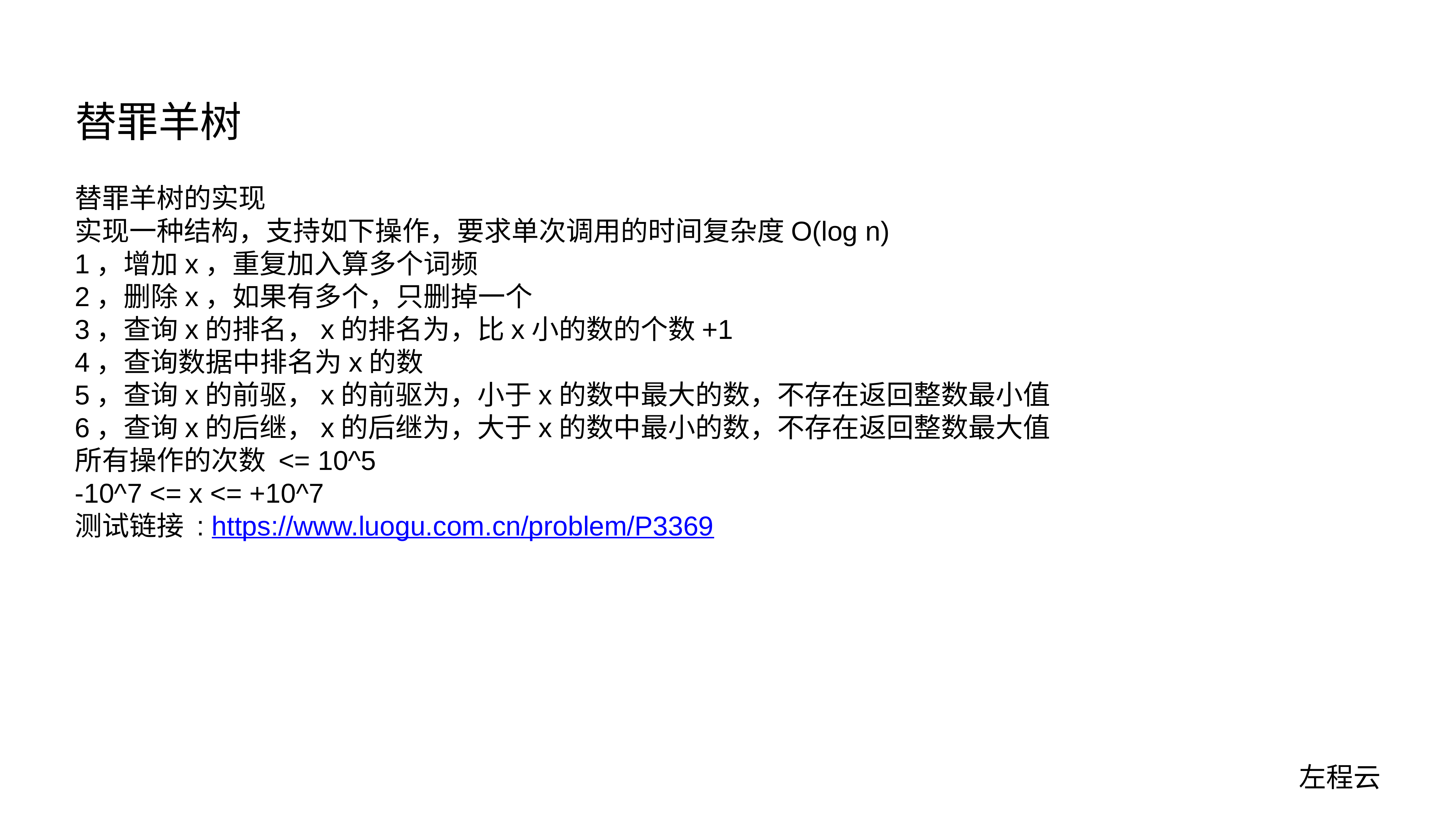

# 替罪羊树
替罪羊树的实现
实现一种结构，支持如下操作，要求单次调用的时间复杂度O(log n)
1，增加x，重复加入算多个词频
2，删除x，如果有多个，只删掉一个
3，查询x的排名，x的排名为，比x小的数的个数+1
4，查询数据中排名为x的数
5，查询x的前驱，x的前驱为，小于x的数中最大的数，不存在返回整数最小值
6，查询x的后继，x的后继为，大于x的数中最小的数，不存在返回整数最大值
所有操作的次数 <= 10^5
-10^7 <= x <= +10^7
测试链接 : https://www.luogu.com.cn/problem/P3369
左程云